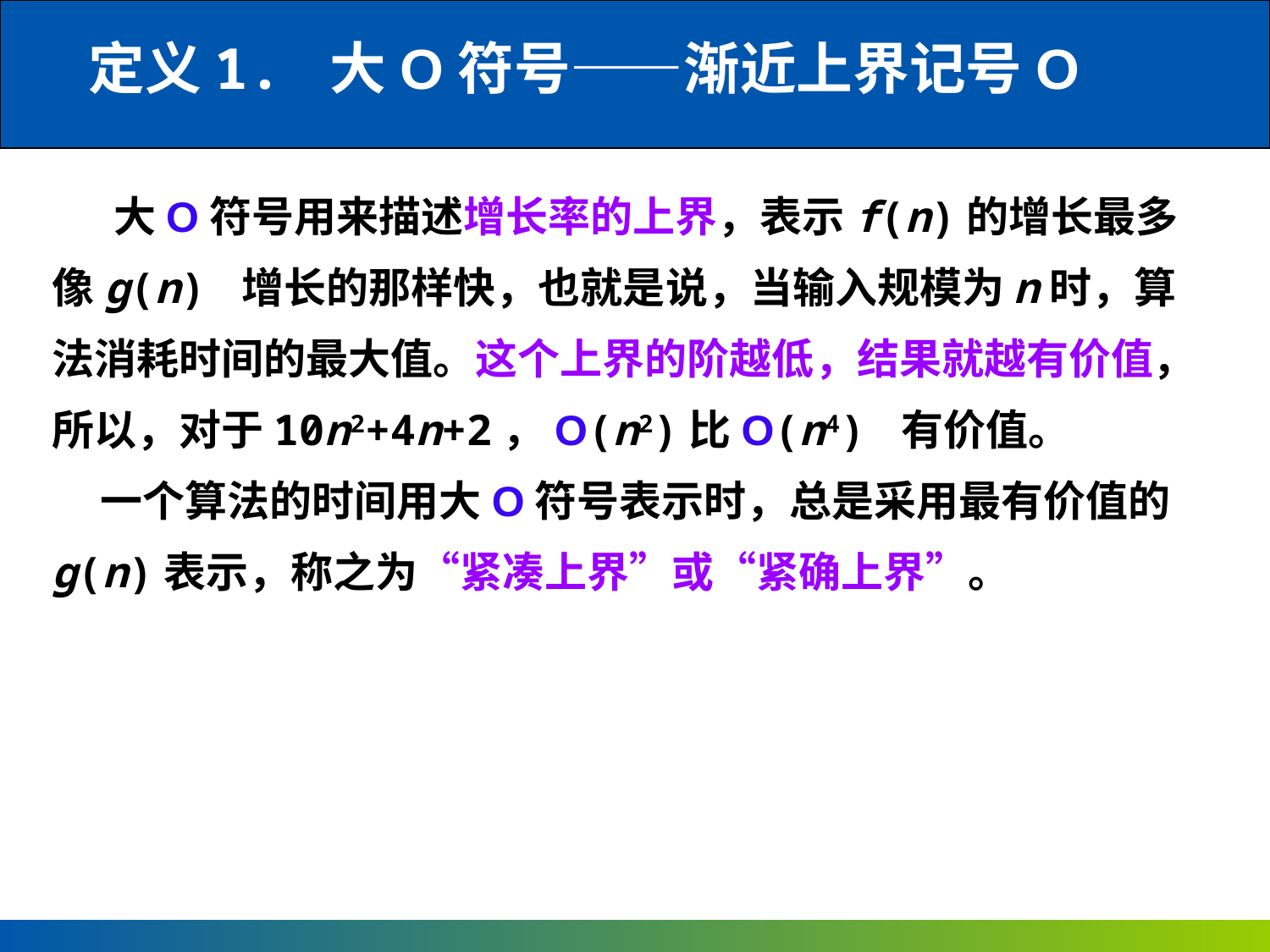

定义1. 大O符号——渐近上界记号O
　  大O符号用来描述增长率的上界，表示f(n)的增长最多像g(n) 增长的那样快，也就是说，当输入规模为n时，算法消耗时间的最大值。这个上界的阶越低，结果就越有价值，所以，对于10n2+4n+2，O(n2)比O(n4) 有价值。
    一个算法的时间用大O符号表示时，总是采用最有价值的g(n)表示，称之为“紧凑上界”或“紧确上界”。